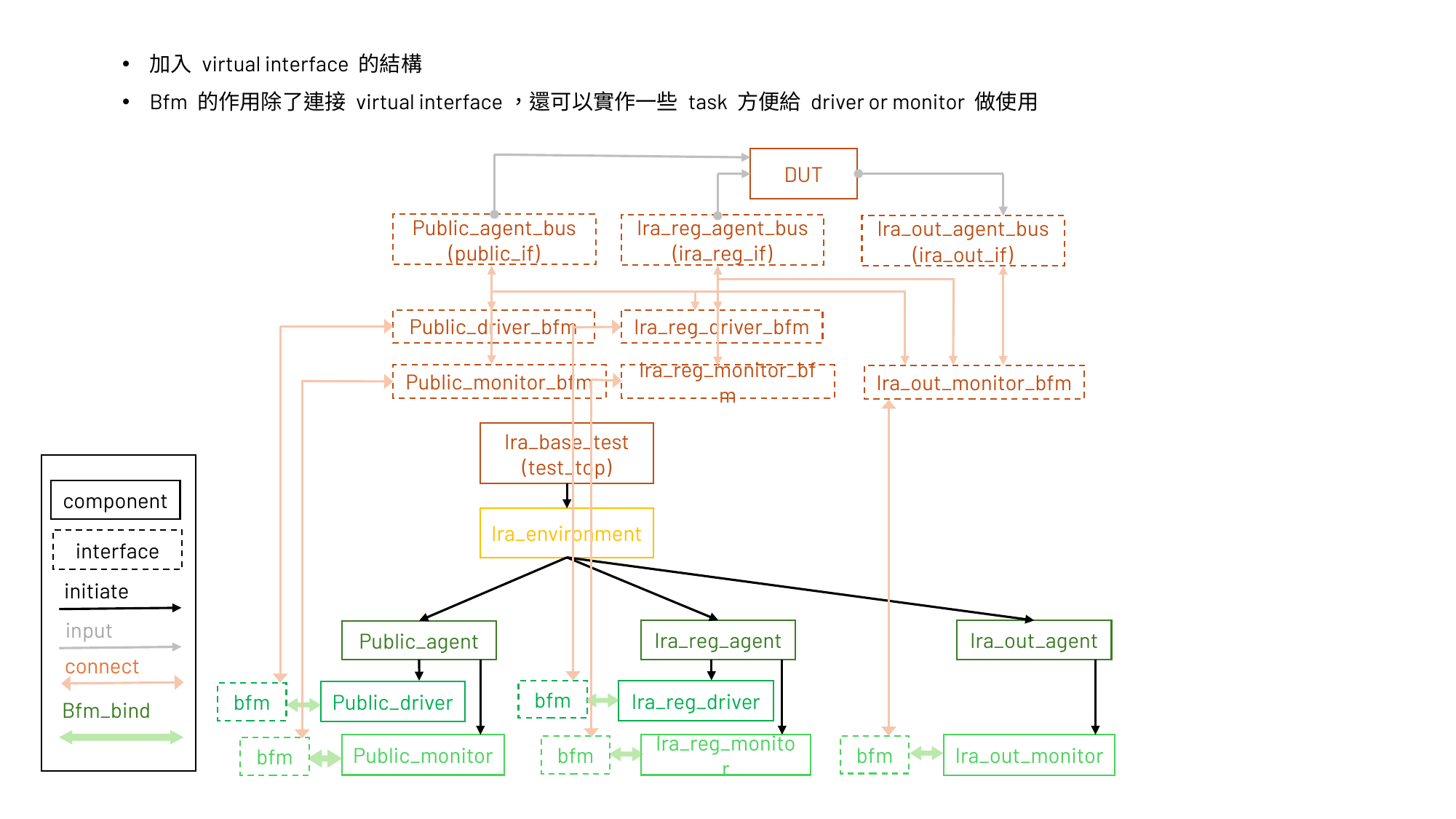

加入 virtual interface 的結構
Bfm 的作用除了連接 virtual interface，還可以實作一些 task 方便給 driver or monitor 做使用
DUT
Public_agent_bus
(public_if)
Ira_reg_agent_bus
(ira_reg_if)
Ira_out_agent_bus
(ira_out_if)
Public_driver_bfm
Ira_reg_driver_bfm
Public_monitor_bfm
Ira_reg_monitor_bfm
Ira_out_monitor_bfm
Ira_base_test
(test_top)

component
Ira_environment
interface
initiate
input
Ira_reg_agent
Ira_out_agent
Public_agent
connect
bfm
Ira_reg_driver
Public_driver
bfm
Bfm_bind

Public_monitor
Ira_reg_monitor
Ira_out_monitor
bfm
bfm
bfm